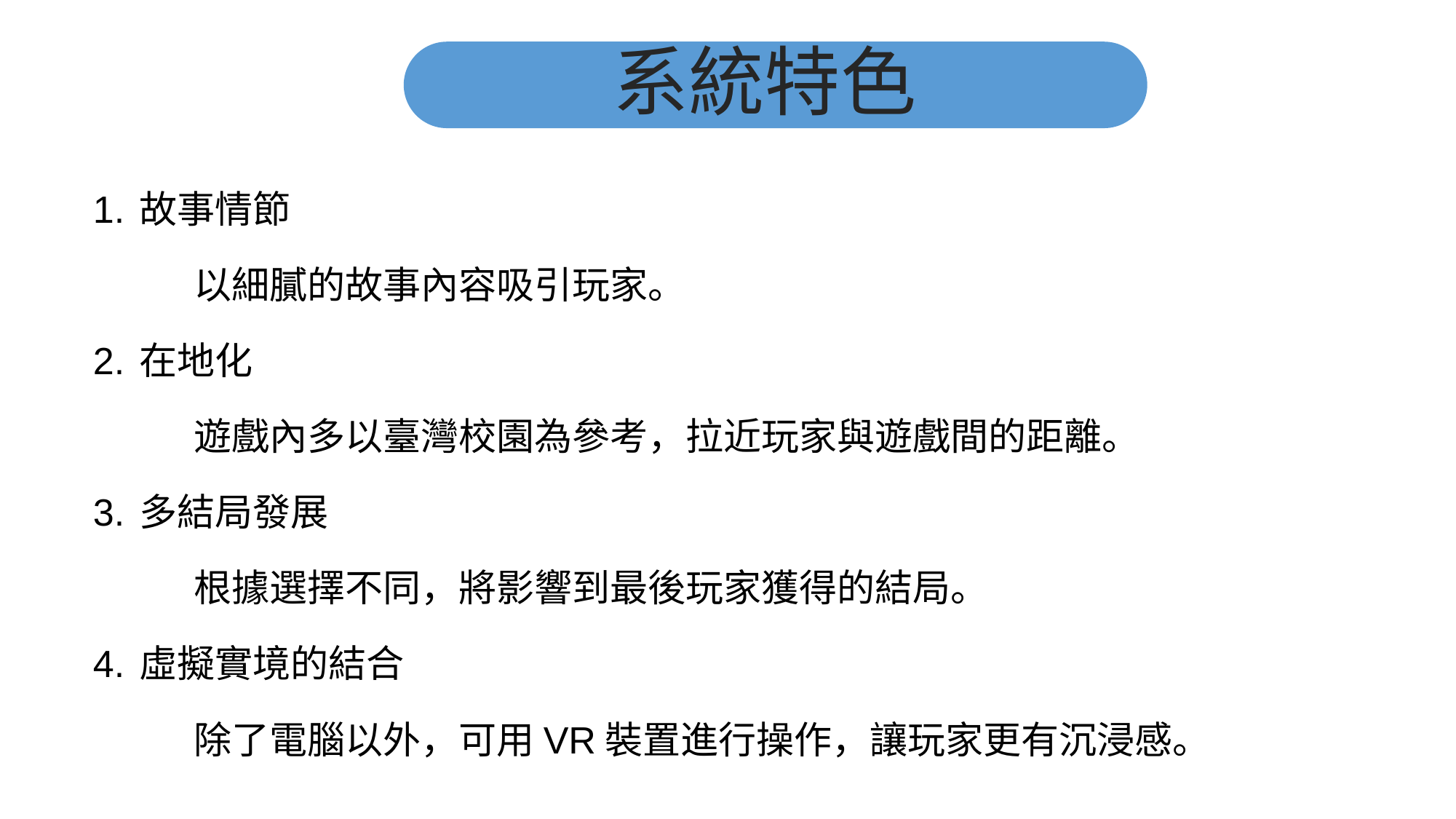

系統特色
故事情節
以細膩的故事內容吸引玩家。
在地化
遊戲內多以臺灣校園為參考，拉近玩家與遊戲間的距離。
多結局發展
根據選擇不同，將影響到最後玩家獲得的結局。
虛擬實境的結合
除了電腦以外，可用VR裝置進行操作，讓玩家更有沉浸感。